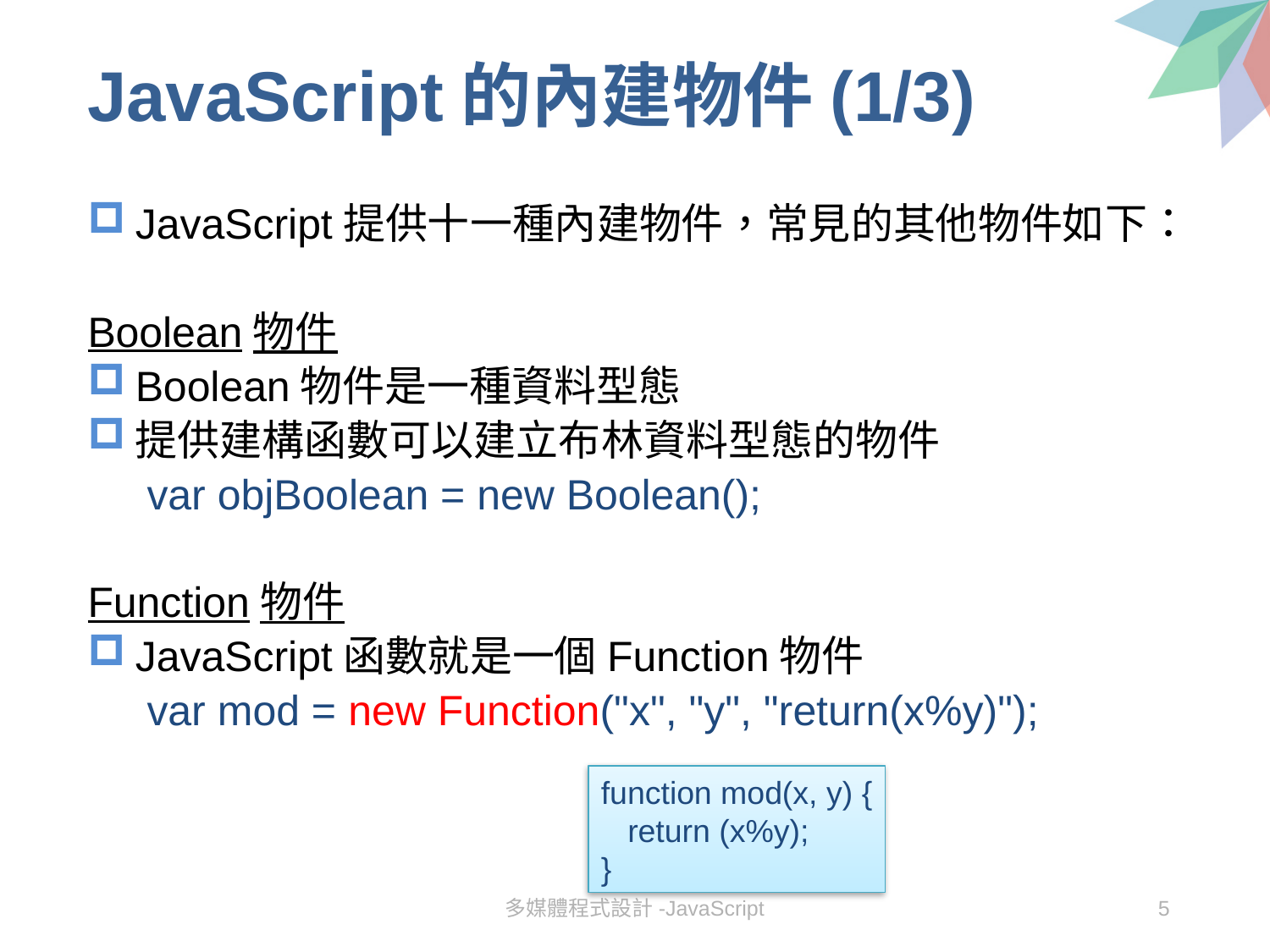

# JavaScript的內建物件(1/3)
JavaScript提供十一種內建物件，常見的其他物件如下：

Boolean物件
Boolean物件是一種資料型態
提供建構函數可以建立布林資料型態的物件
     var objBoolean = new Boolean();

Function物件
JavaScript函數就是一個Function物件
     var mod = new Function("x", "y", "return(x%y)");
function mod(x, y) {
   return (x%y);
}
多媒體程式設計-JavaScript
5